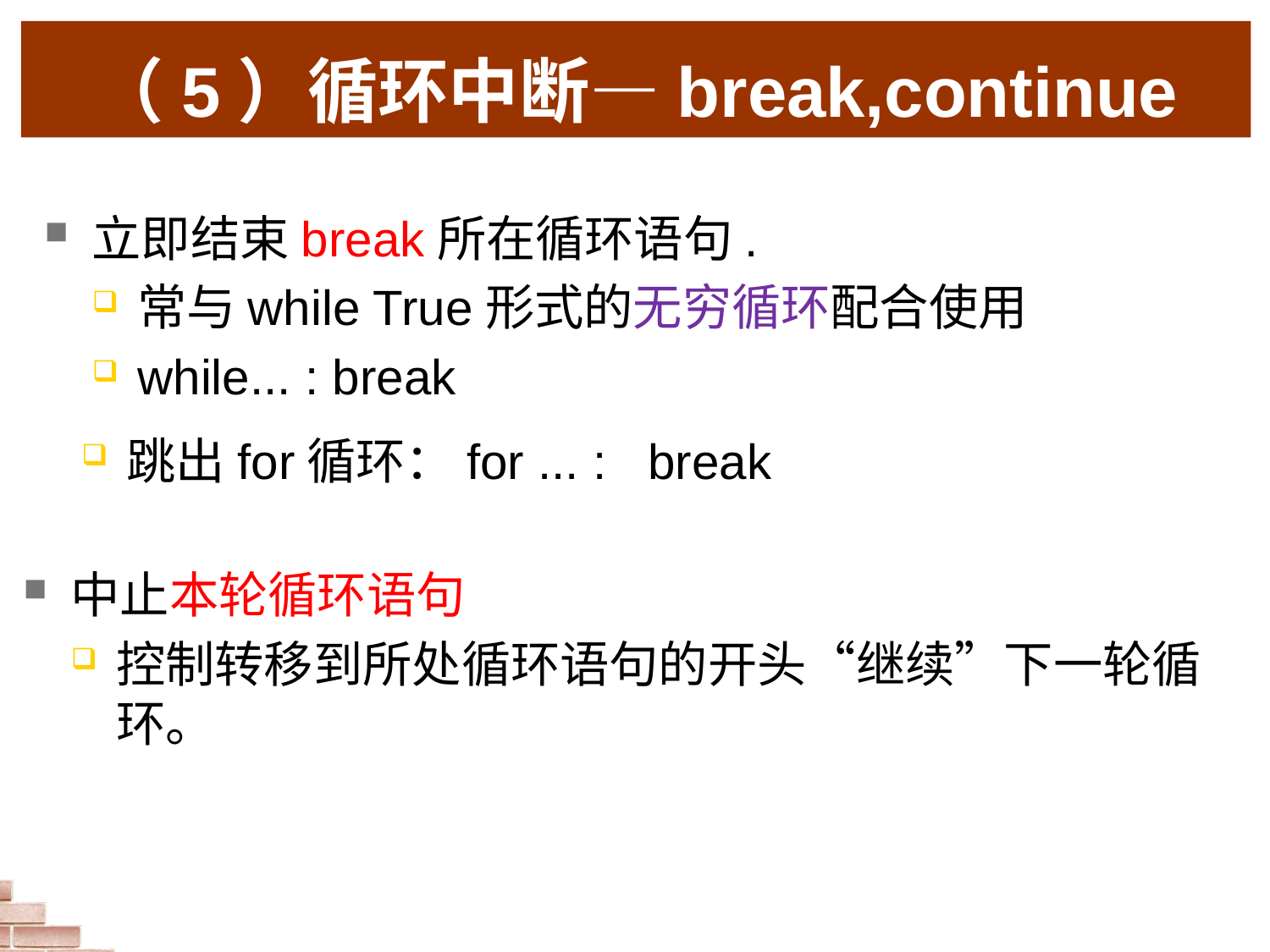

（5）循环中断—break,continue
立即结束break所在循环语句.
常与while True形式的无穷循环配合使用
while... : break
跳出for循环：for ... :   break
中止本轮循环语句
控制转移到所处循环语句的开头“继续”下一轮循环。